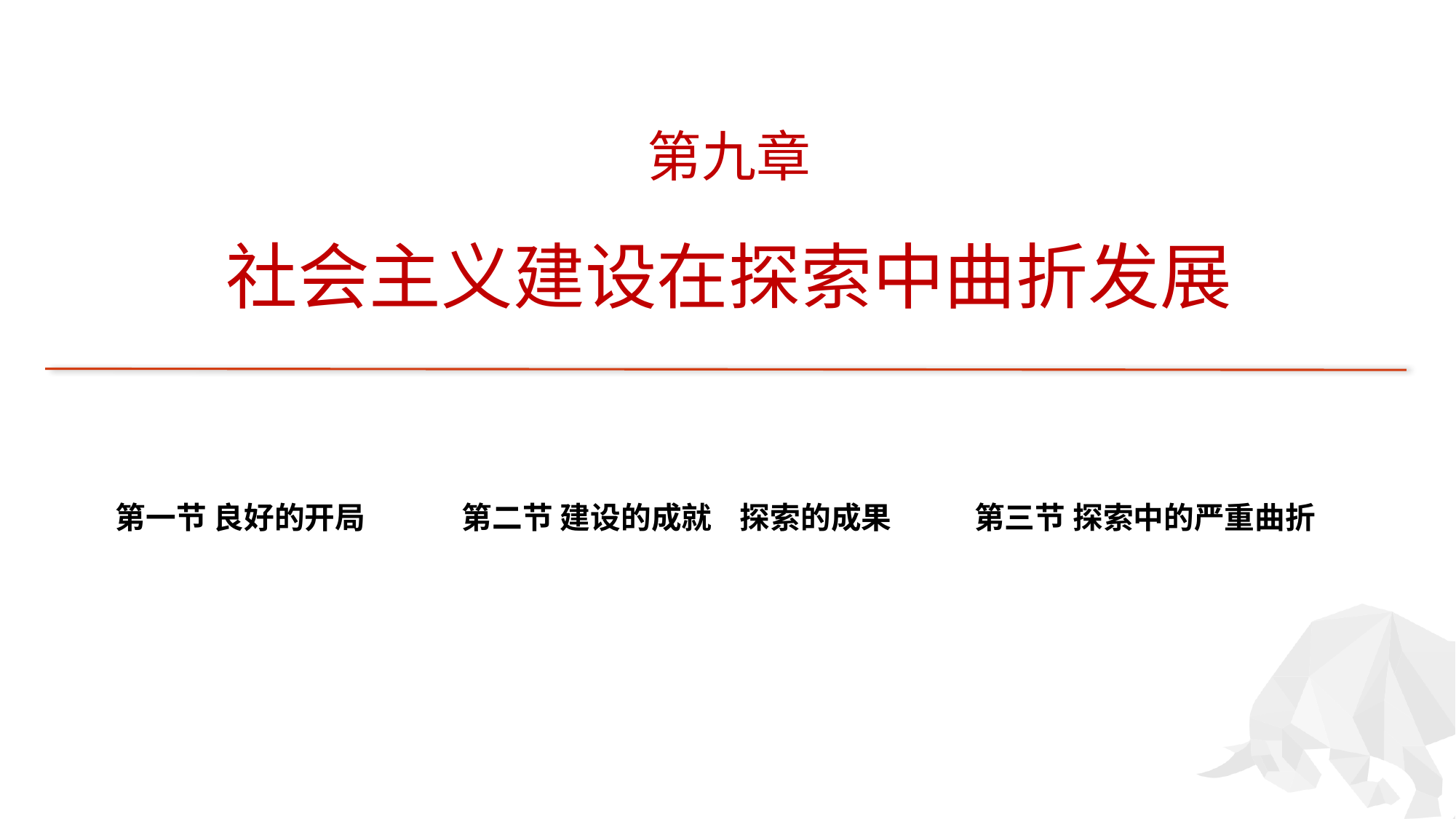

第九章
# 社会主义建设在探索中曲折发展
第一节 良好的开局              第二节 建设的成就    探索的成果            第三节 探索中的严重曲折